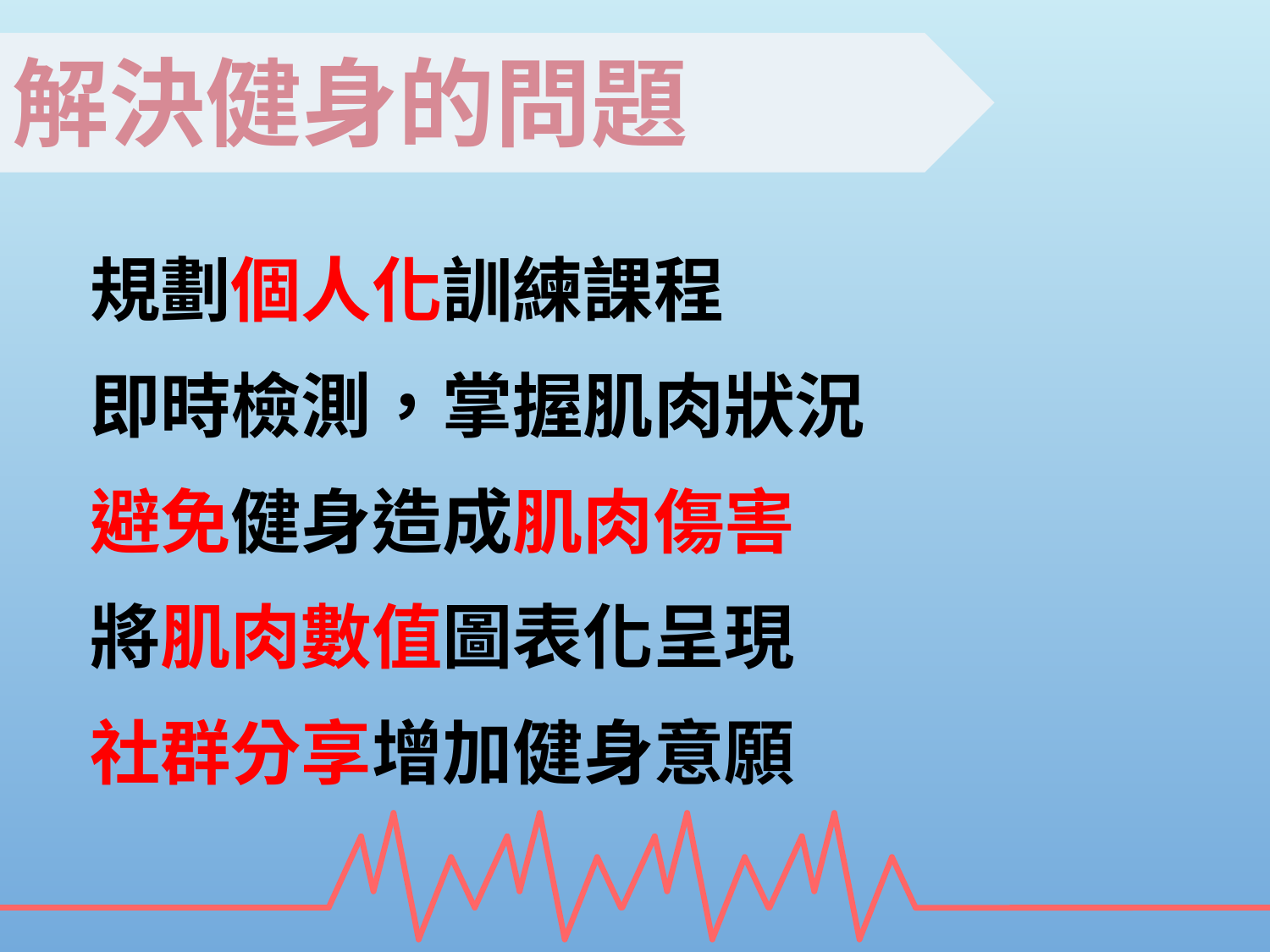

解決健身的問題
規劃個人化訓練課程
即時檢測，掌握肌肉狀況
避免健身造成肌肉傷害
將肌肉數值圖表化呈現
社群分享增加健身意願